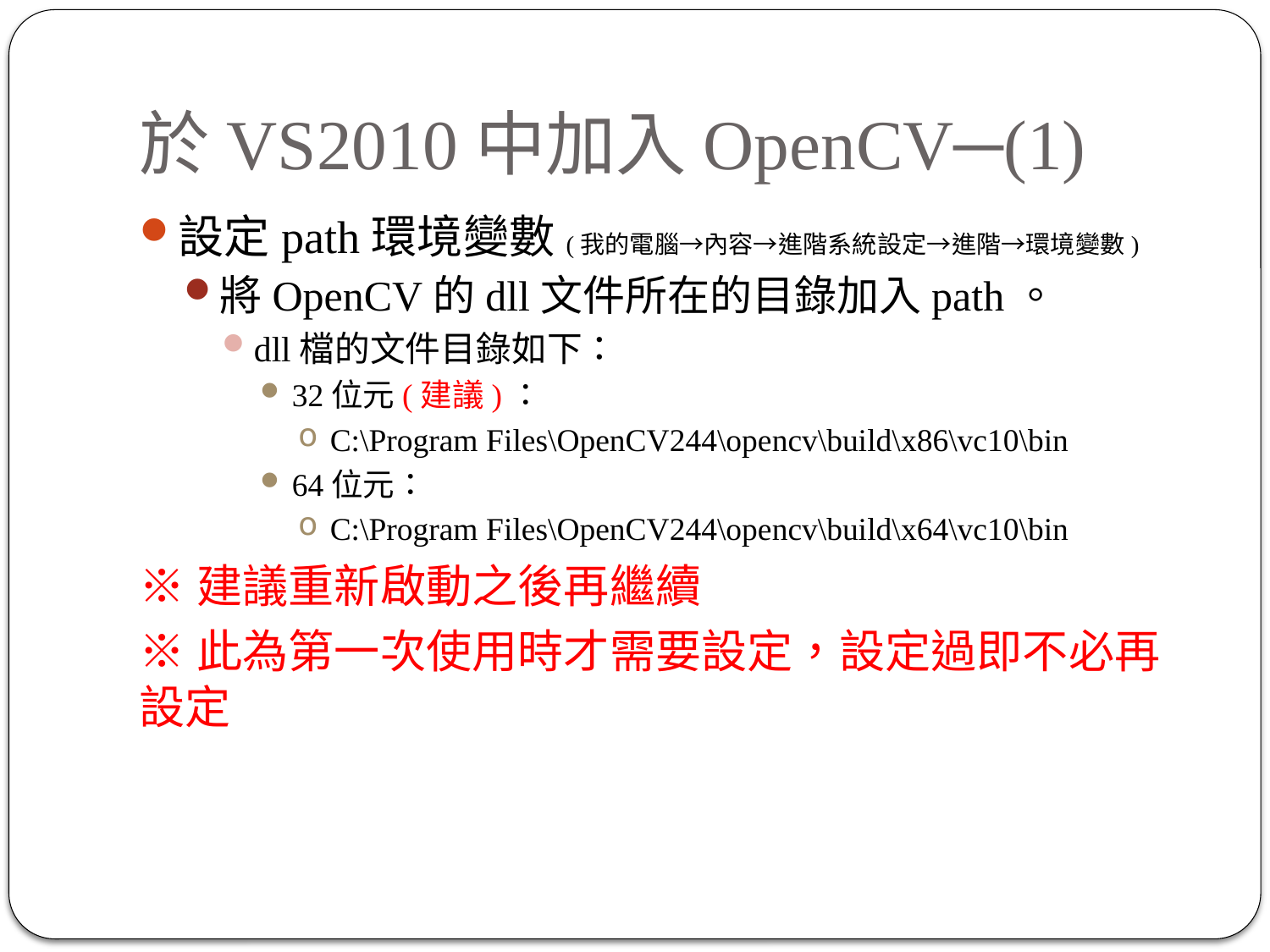

# 於VS2010中加入OpenCV─(1)
設定path環境變數(我的電腦→內容→進階系統設定→進階→環境變數)
將OpenCV的dll文件所在的目錄加入path。
dll檔的文件目錄如下：
32位元(建議)：
C:\Program Files\OpenCV244\opencv\build\x86\vc10\bin
64位元：
C:\Program Files\OpenCV244\opencv\build\x64\vc10\bin
※建議重新啟動之後再繼續
※此為第一次使用時才需要設定，設定過即不必再設定